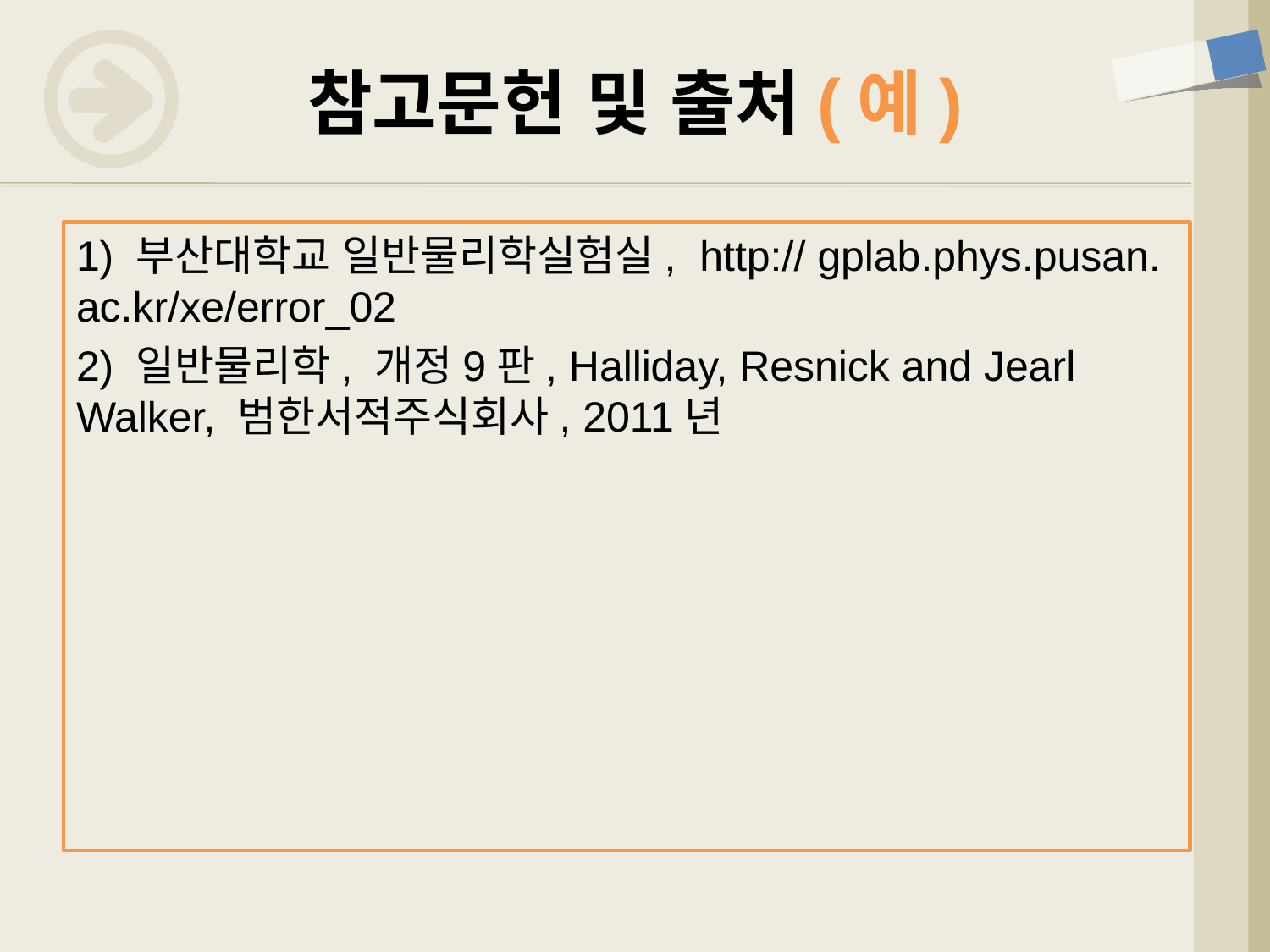

# 참고문헌 및 출처(예)
1) 부산대학교 일반물리학실험실,  http:// gplab.phys.pusan. ac.kr/xe/error_02
2) 일반물리학, 개정9판, Halliday, Resnick and Jearl Walker, 범한서적주식회사, 2011년